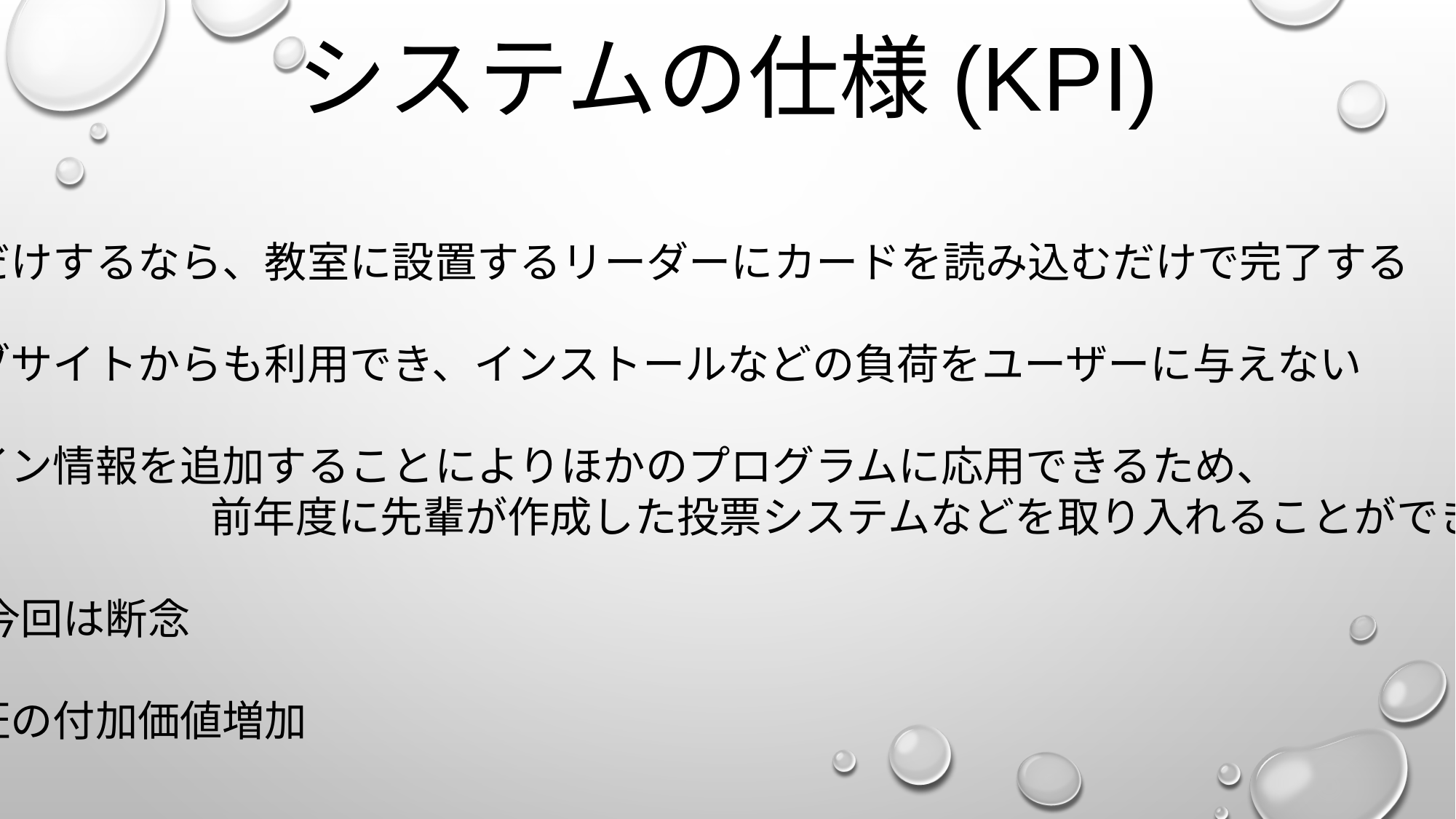

システムの仕様(KPI)

出席だけするなら、教室に設置するリーダーにカードを読み込むだけで完了する

ウェブサイトからも利用でき、インストールなどの負荷をユーザーに与えない

ログイン情報を追加することによりほかのプログラムに応用できるため、
			前年度に先輩が作成した投票システムなどを取り入れることができる。

→　今回は断念

学生証の付加価値増加